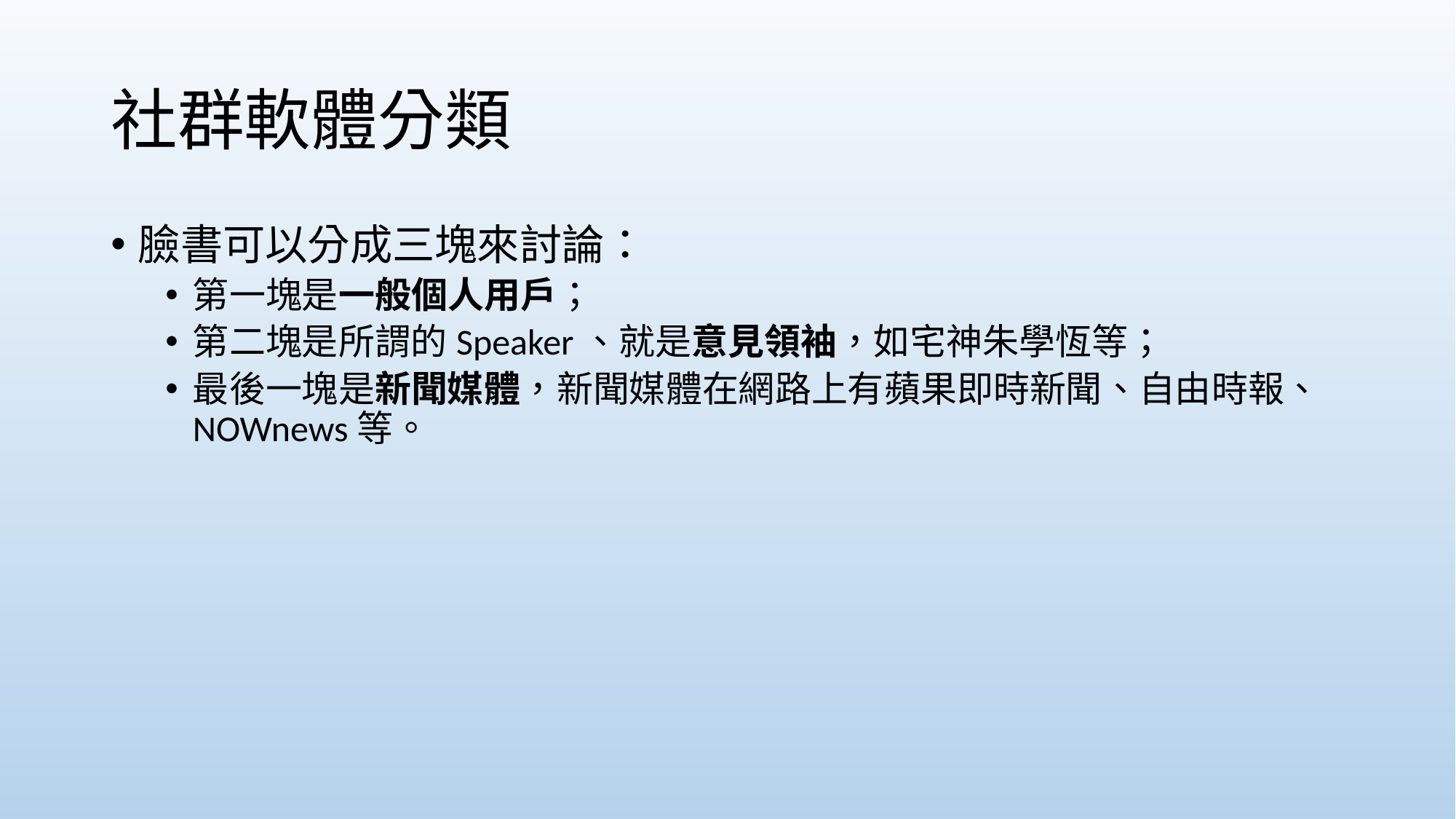

# 社群軟體分類
臉書可以分成三塊來討論：
第一塊是一般個人用戶；
第二塊是所謂的Speaker、就是意見領袖，如宅神朱學恆等；
最後一塊是新聞媒體，新聞媒體在網路上有蘋果即時新聞、自由時報、NOWnews等。